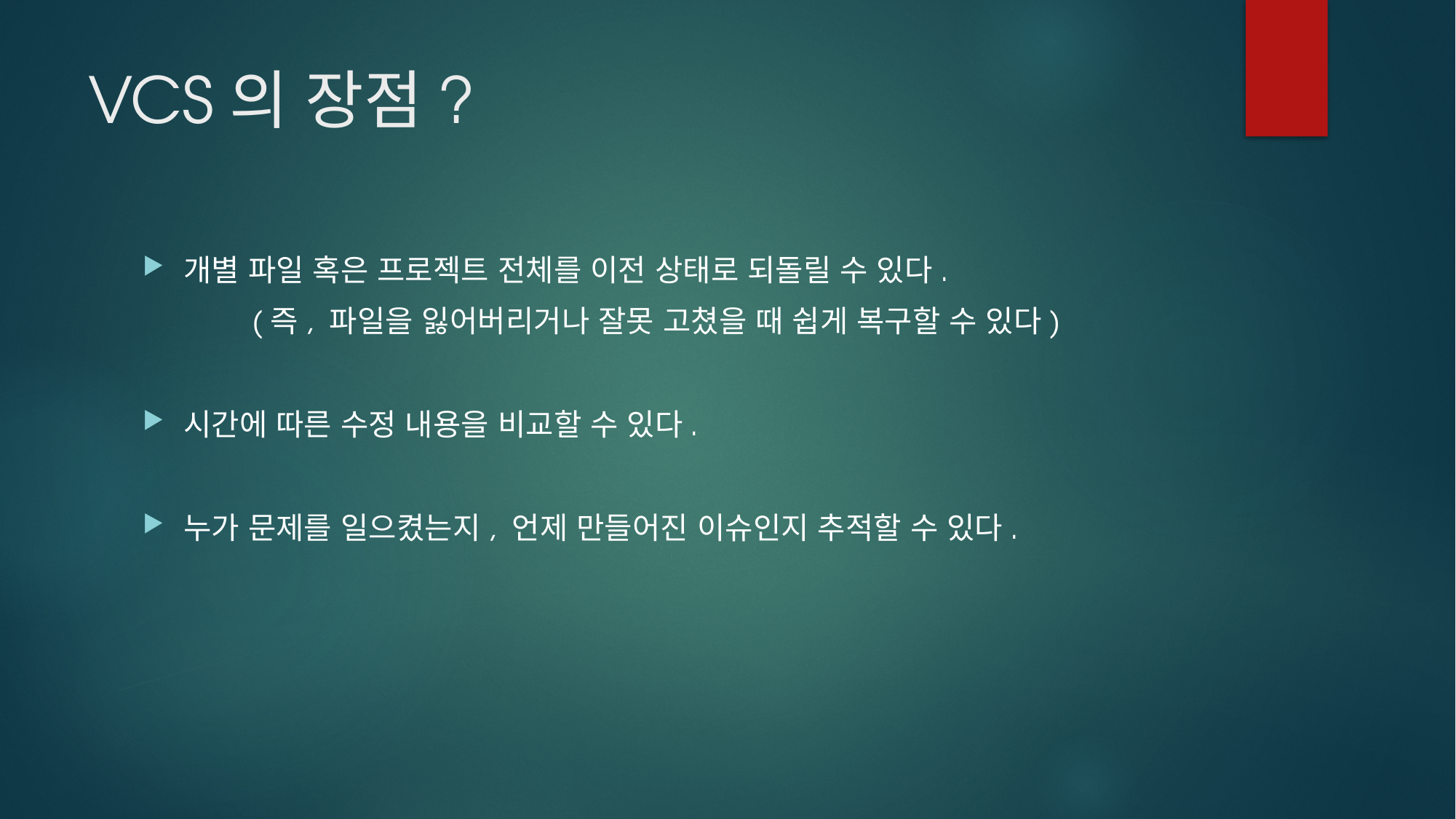

# VCS의 장점?
개별 파일 혹은 프로젝트 전체를 이전 상태로 되돌릴 수 있다.
	(즉, 파일을 잃어버리거나 잘못 고쳤을 때 쉽게 복구할 수 있다)

시간에 따른 수정 내용을 비교할 수 있다.

누가 문제를 일으켰는지, 언제 만들어진 이슈인지 추적할 수 있다.